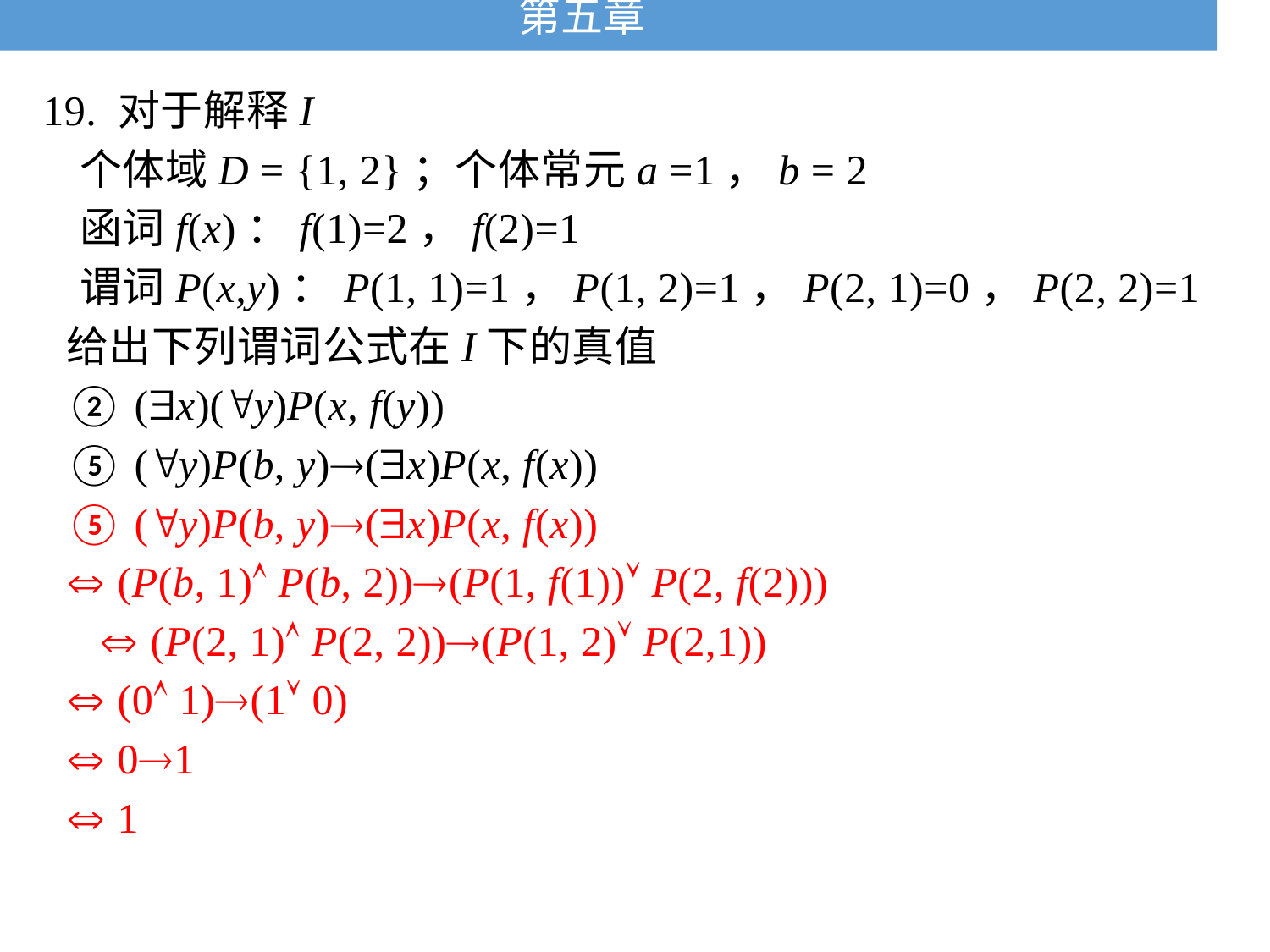

# 第五章
19. 对于解释I
个体域D = {1, 2}；个体常元a =1，b = 2
函词f(x)：f(1)=2，f(2)=1
谓词P(x,y)：P(1, 1)=1，P(1, 2)=1，P(2, 1)=0，P(2, 2)=1
给出下列谓词公式在I下的真值
② (∃x)(∀y)P(x, f(y))
⑤ (∀y)P(b, y)→(∃x)P(x, f(x))
⑤ (∀y)P(b, y)→(∃x)P(x, f(x))
⇔ (P(b, 1)∧ P(b, 2))→(P(1, f(1))∨ P(2, f(2)))
   ⇔ (P(2, 1)∧ P(2, 2))→(P(1, 2)∨ P(2,1))
⇔ (0∧ 1)→(1∨ 0)
⇔ 0→1
⇔ 1